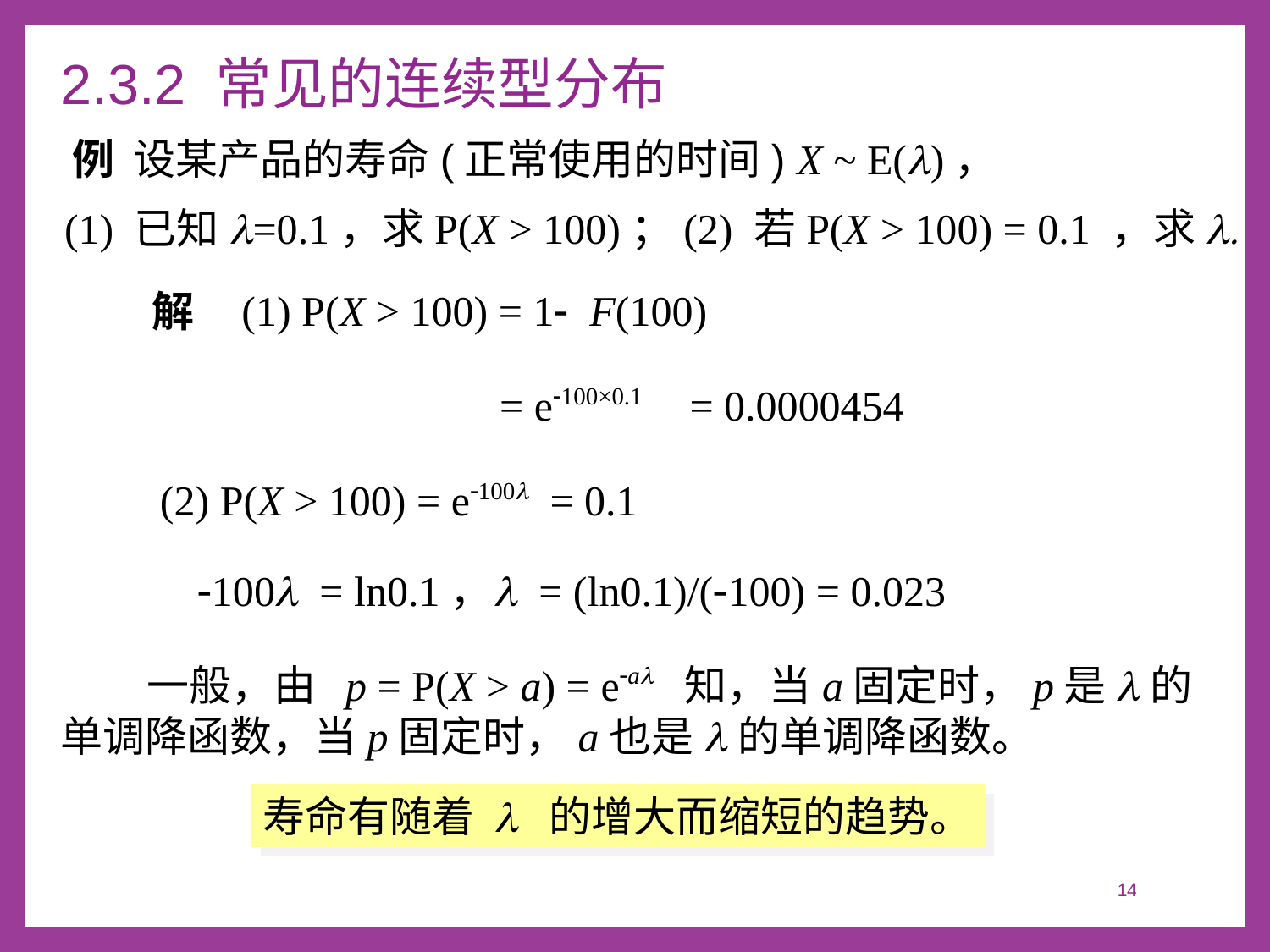

# 2.3.2 常见的连续型分布
例  设某产品的寿命(正常使用的时间) X ~ E(λ)，
(1) 已知λ=0.1，求P(X > 100)；(2) 若P(X > 100) = 0.1 ，求λ.
(1) P(X > 100) = 1− F(100)
解
= e−100×0.1
= 0.0000454
(2) P(X > 100) = e−100λ = 0.1
−100λ = ln0.1，
λ = (ln0.1)/(−100) = 0.023
        一般，由  p = P(X > a) = e−aλ 知，当a固定时，p是λ的单调降函数，当p固定时，a也是λ的单调降函数。
寿命有随着 λ 的增大而缩短的趋势。
14